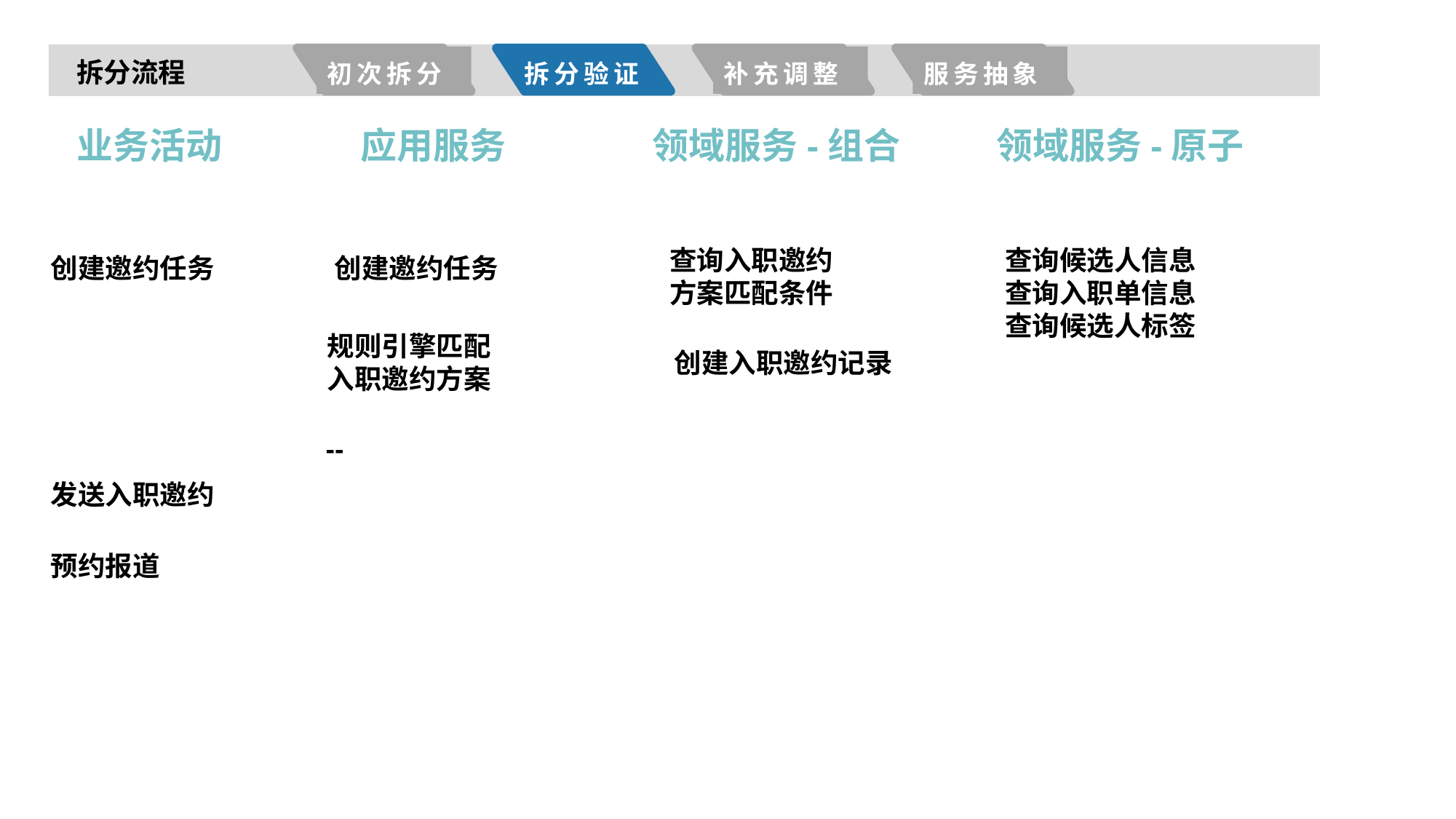

初次拆分
拆分验证
补充调整
服务抽象
拆分流程
业务活动
应用服务
领域服务-组合
领域服务-原子
查询入职邀约方案匹配条件
查询候选人信息
查询入职单信息
查询候选人标签
创建邀约任务
创建邀约任务
规则引擎匹配入职邀约方案
创建入职邀约记录
--
发送入职邀约
预约报道